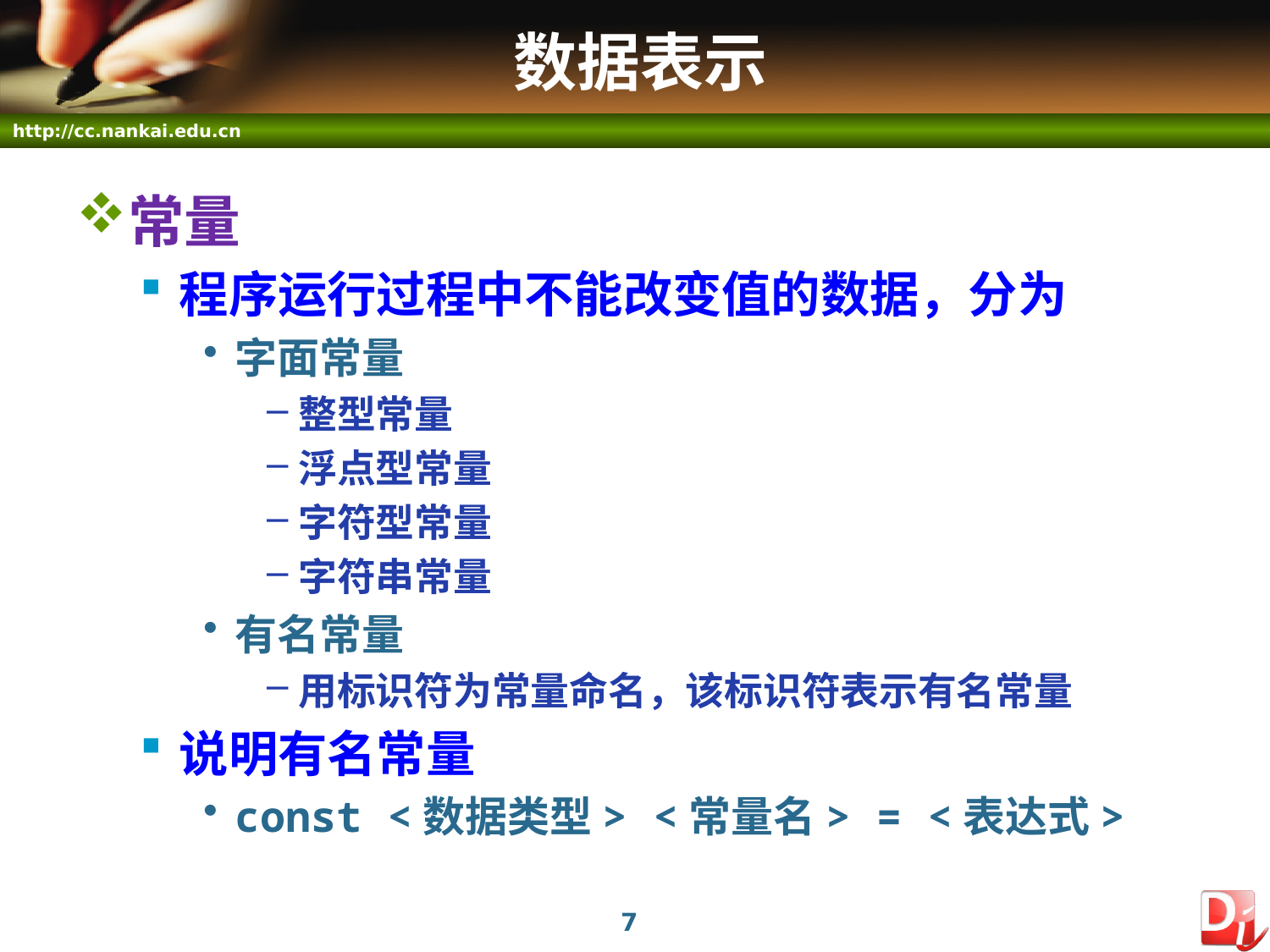

# 数据表示
常量
程序运行过程中不能改变值的数据，分为
字面常量
整型常量
浮点型常量
字符型常量
字符串常量
有名常量
用标识符为常量命名，该标识符表示有名常量
说明有名常量
const <数据类型> <常量名> = <表达式>
7